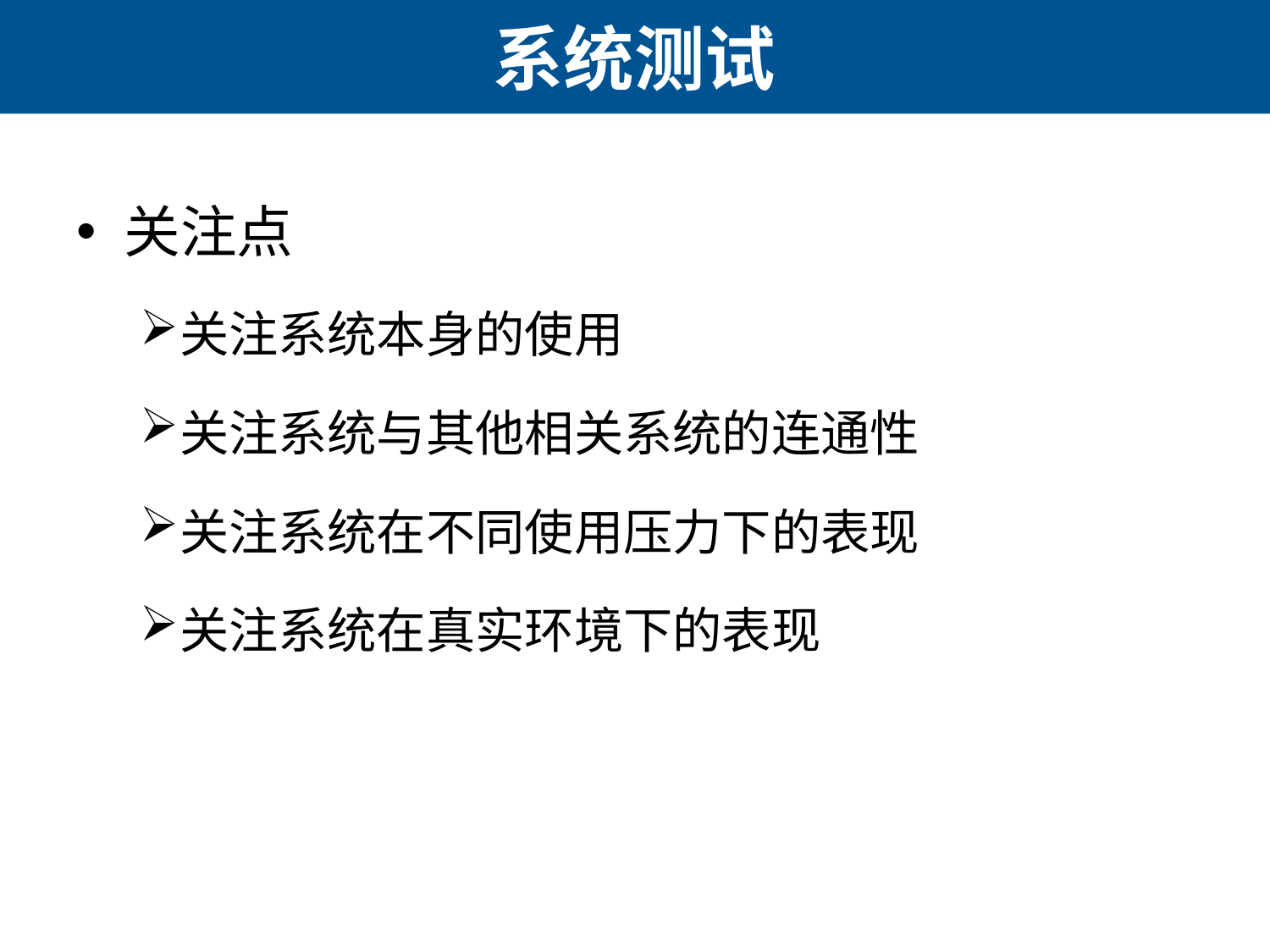

# 系统测试
关注点
关注系统本身的使用
关注系统与其他相关系统的连通性
关注系统在不同使用压力下的表现
关注系统在真实环境下的表现